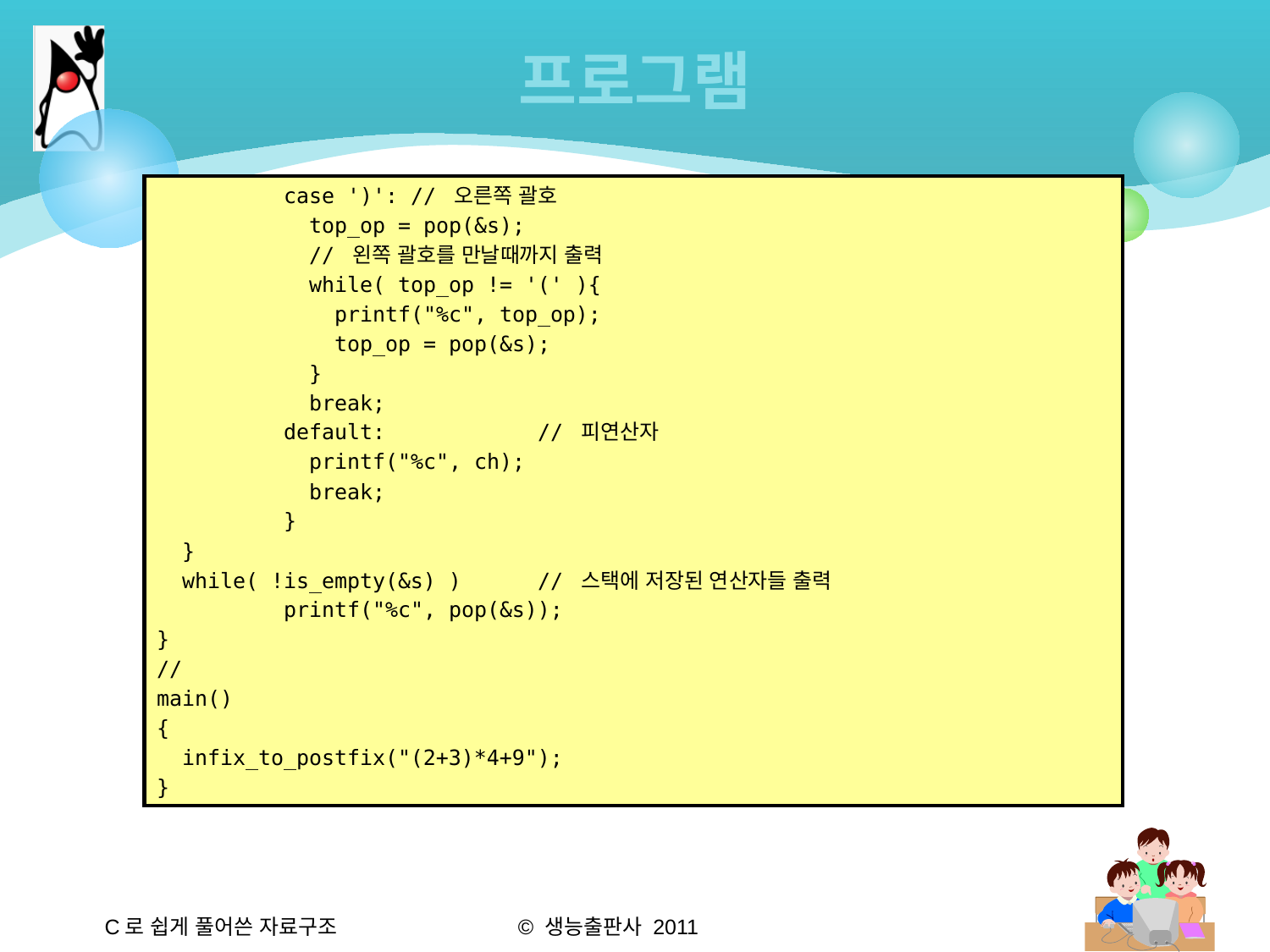

# 프로그램
	case ')':	// 오른쪽 괄호
	  top_op = pop(&s);
	  // 왼쪽 괄호를 만날때까지 출력
	  while( top_op != '(' ){
	    printf("%c", top_op);
	    top_op = pop(&s);
	  }
	  break;
	default:		// 피연산자
	  printf("%c", ch);
	  break;
	}
  }
  while( !is_empty(&s) )	// 스택에 저장된 연산자들 출력
	printf("%c", pop(&s));
}
//
main()
{
  infix_to_postfix("(2+3)*4+9");
}